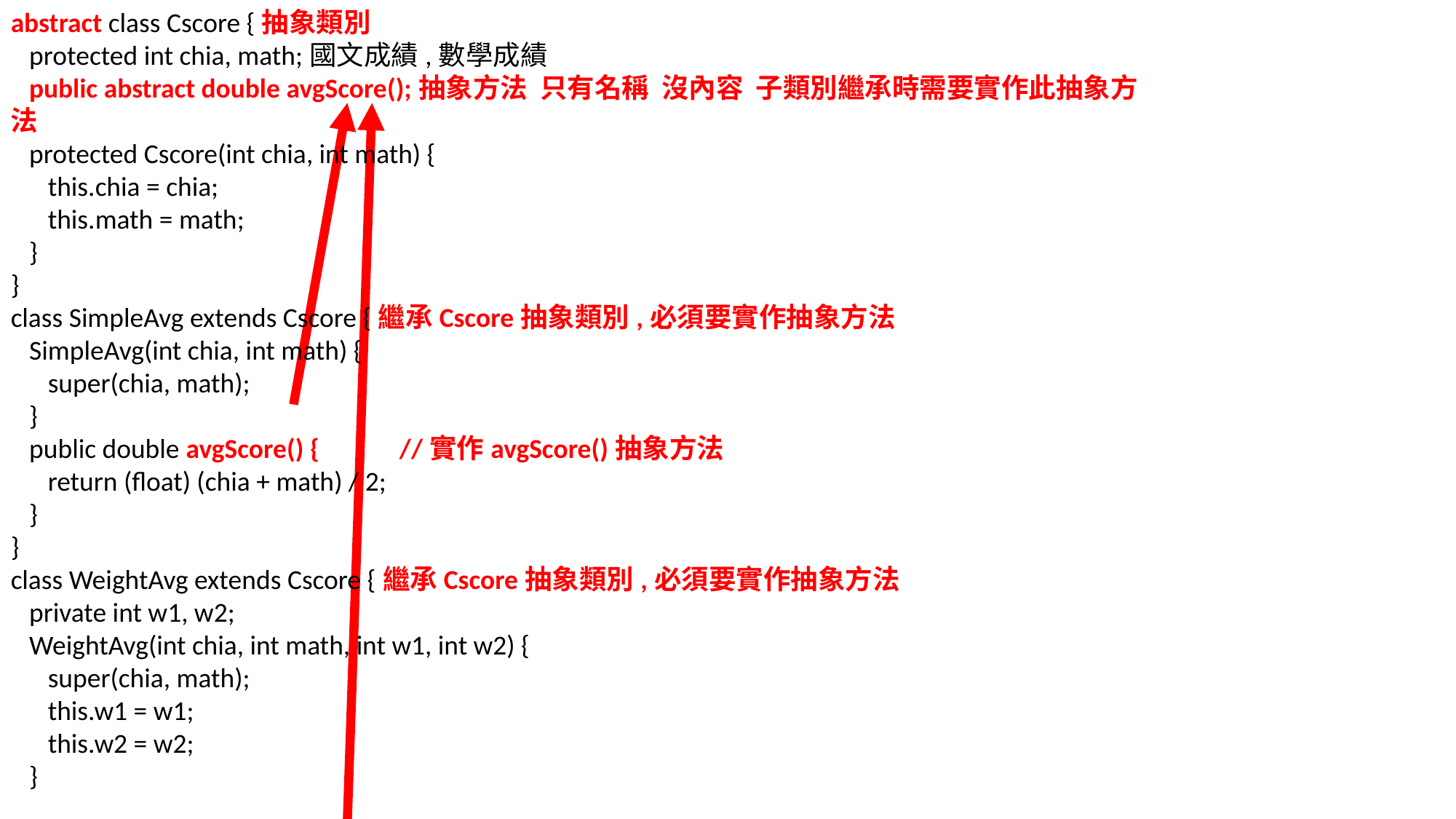

abstract class Cscore {抽象類別
   protected int chia, math;國文成績,數學成績
   public abstract double avgScore();抽象方法  只有名稱  沒內容  子類別繼承時需要實作此抽象方法
   protected Cscore(int chia, int math) {
      this.chia = chia;
      this.math = math;
   }
}
class SimpleAvg extends Cscore {繼承Cscore抽象類別,必須要實作抽象方法
   SimpleAvg(int chia, int math) {
      super(chia, math);
   }
   public double avgScore() {             //實作avgScore()抽象方法
      return (float) (chia + math) / 2;
   }
}
class WeightAvg extends Cscore {繼承Cscore抽象類別,必須要實作抽象方法
   private int w1, w2;
   WeightAvg(int chia, int math, int w1, int w2) {
      super(chia, math);
      this.w1 = w1;
      this.w2 = w2;
   }